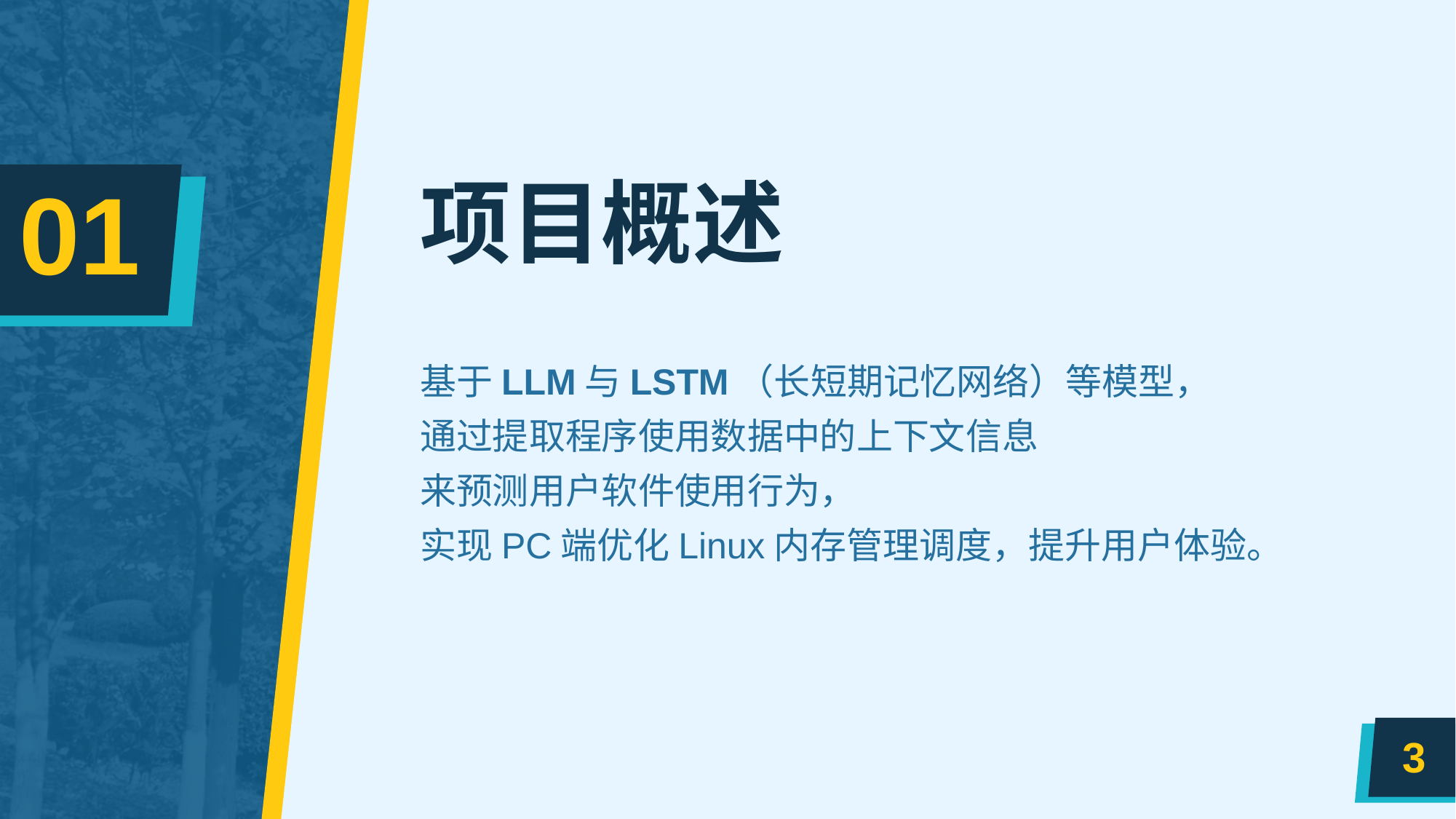

# 项目概述
01
基于LLM与LSTM（长短期记忆网络）等模型，
通过提取程序使用数据中的上下文信息
来预测用户软件使用行为，
实现PC端优化Linux内存管理调度，提升用户体验。
3